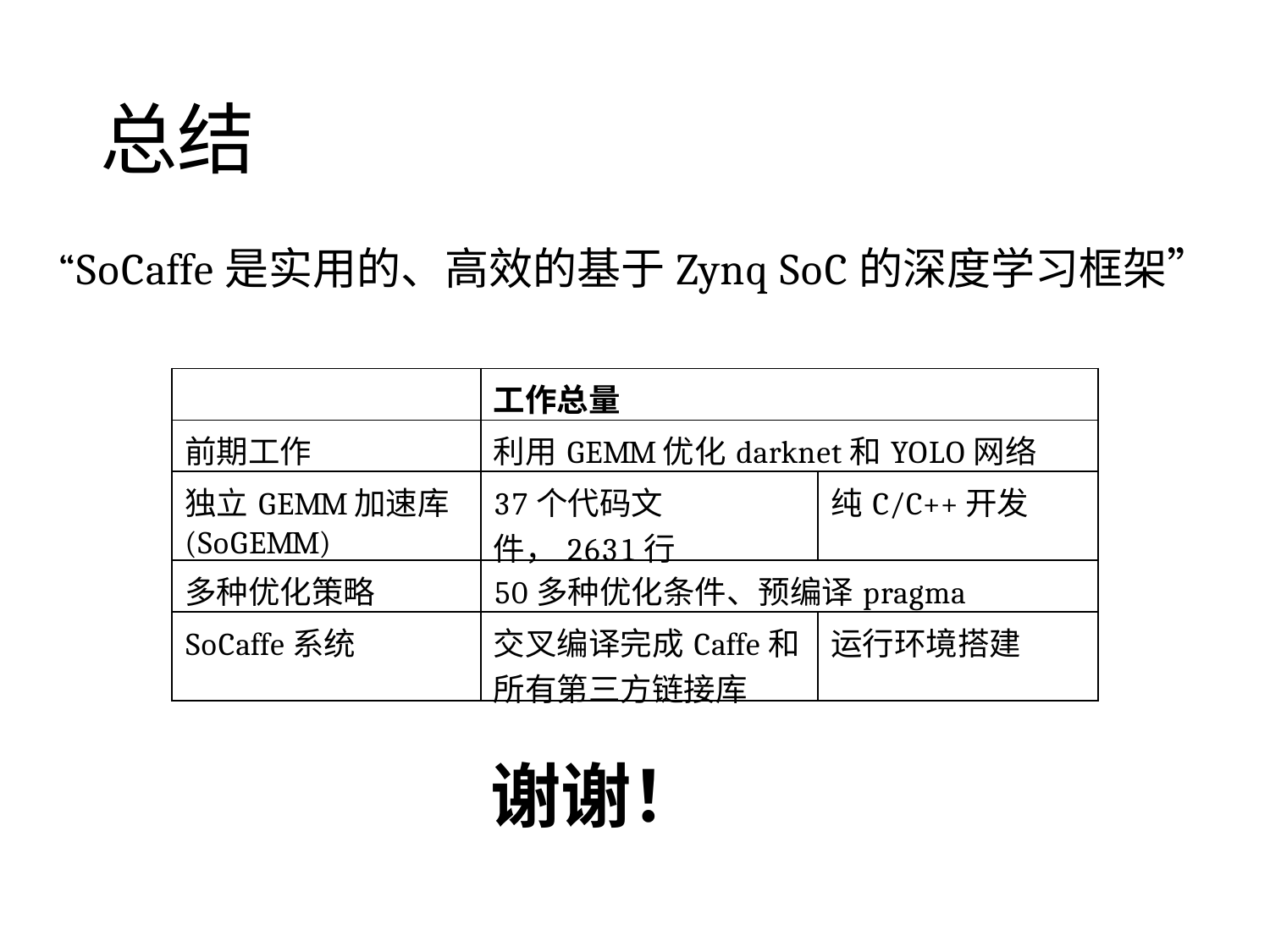

# 总结
“SoCaffe是实用的、高效的基于Zynq SoC的深度学习框架”
|  | 工作总量 |  |
| --- | --- | --- |
| 前期工作 | 利用GEMM优化darknet和YOLO网络 |  |
| 独立GEMM加速库 (SoGEMM) | 37个代码文件，2631行 | 纯C/C++开发 |
| 多种优化策略 | 50多种优化条件、预编译pragma |  |
| SoCaffe系统 | 交叉编译完成Caffe和所有第三方链接库 | 运行环境搭建 |
谢谢！